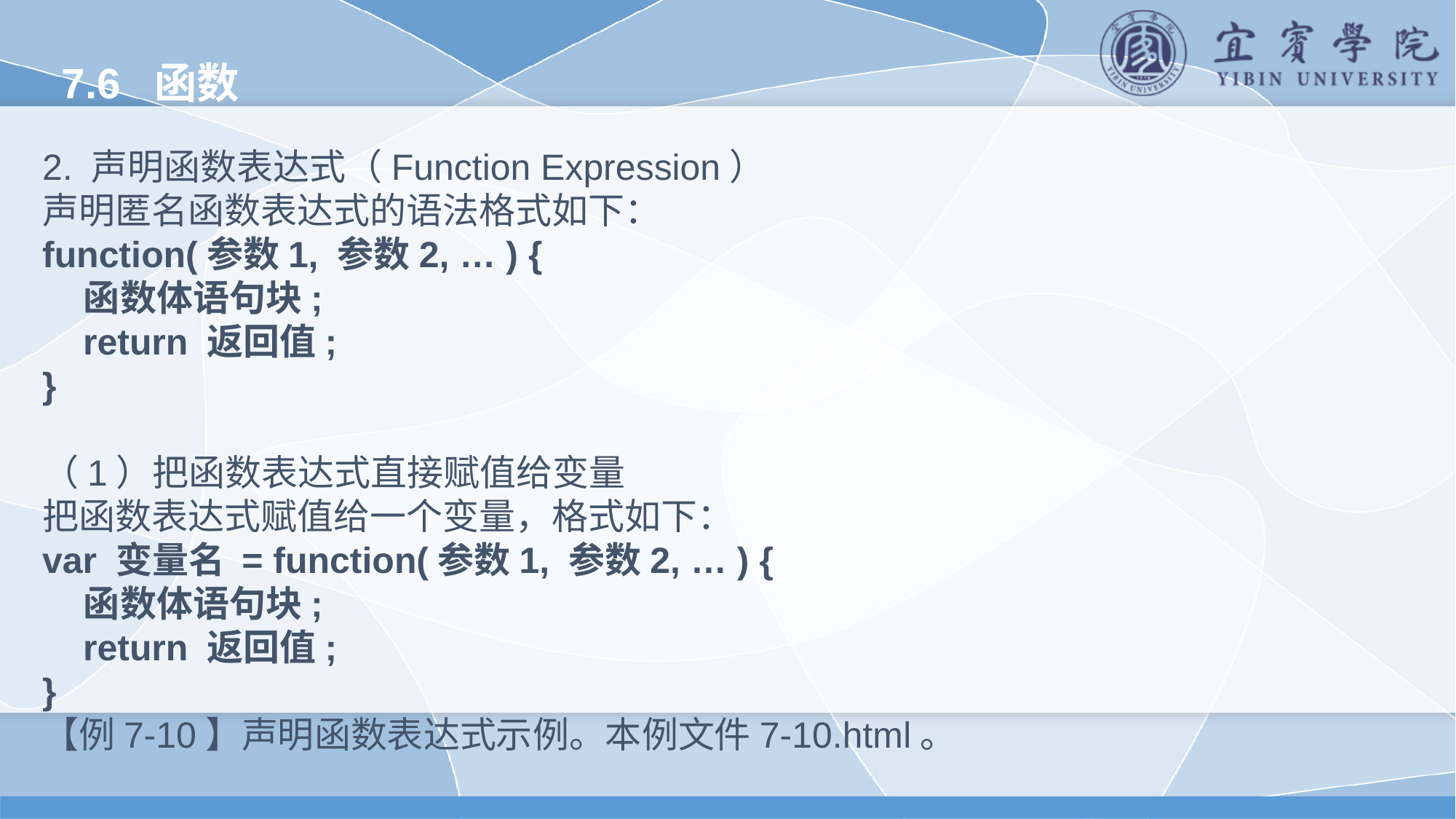

7.6  函数
2. 声明函数表达式（Function Expression）
声明匿名函数表达式的语法格式如下：
function(参数1, 参数2, … ) {
    函数体语句块;
    return 返回值;
}

（1）把函数表达式直接赋值给变量
把函数表达式赋值给一个变量，格式如下：
var 变量名 = function(参数1, 参数2, … ) {
    函数体语句块;
    return 返回值;
}
【例7-10】声明函数表达式示例。本例文件7-10.html。